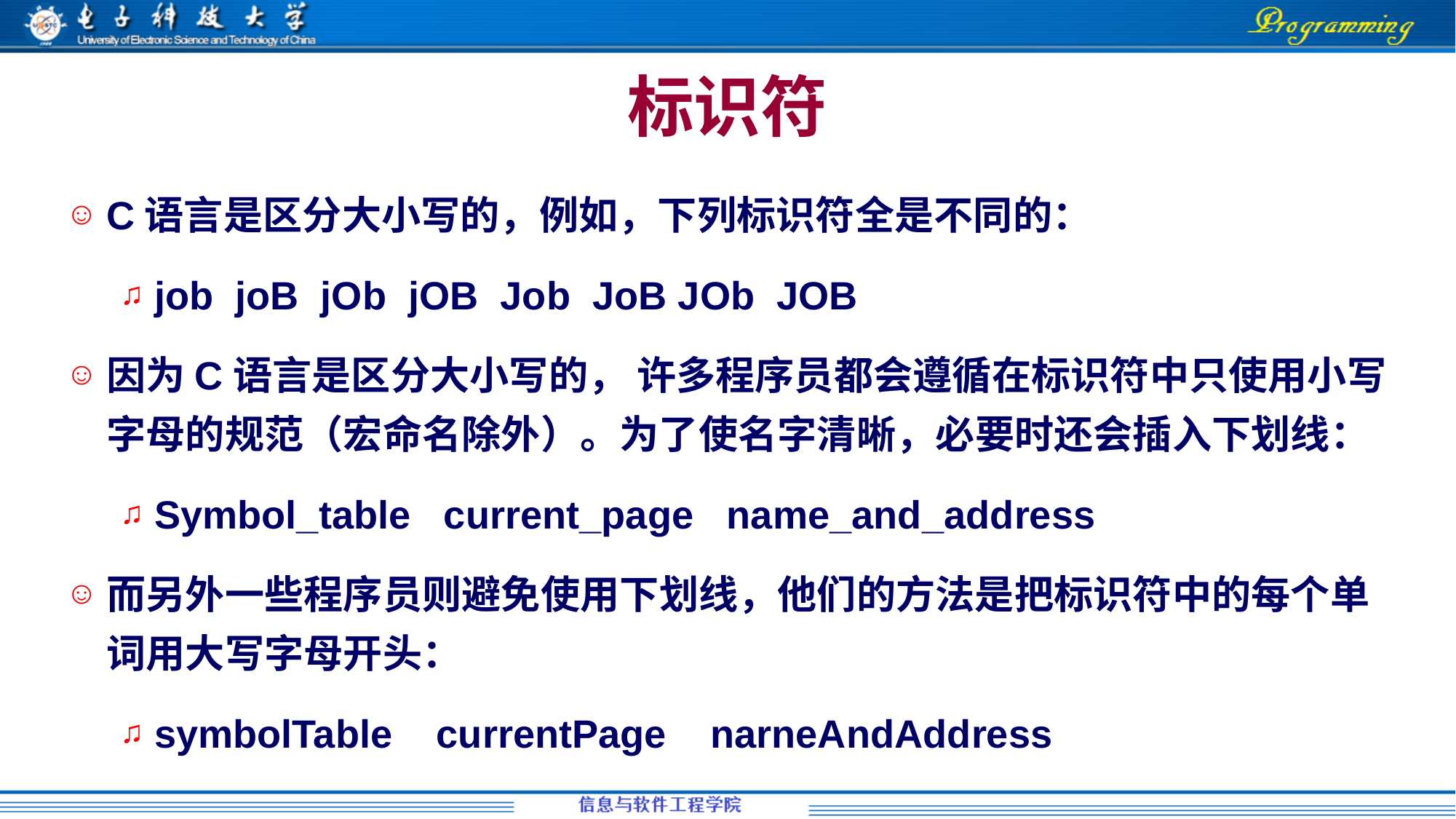

# 标识符
C语言是区分大小写的，例如，下列标识符全是不同的：
job  joB  jOb  jOB  Job  JoB JOb  JOB
因为C语言是区分大小写的， 许多程序员都会遵循在标识符中只使用小写字母的规范（宏命名除外）。为了使名字清晰，必要时还会插入下划线：
Symbol_table   current_page   name_and_address
而另外一些程序员则避免使用下划线，他们的方法是把标识符中的每个单词用大写字母开头：
symbolTable    currentPage    narneAndAddress